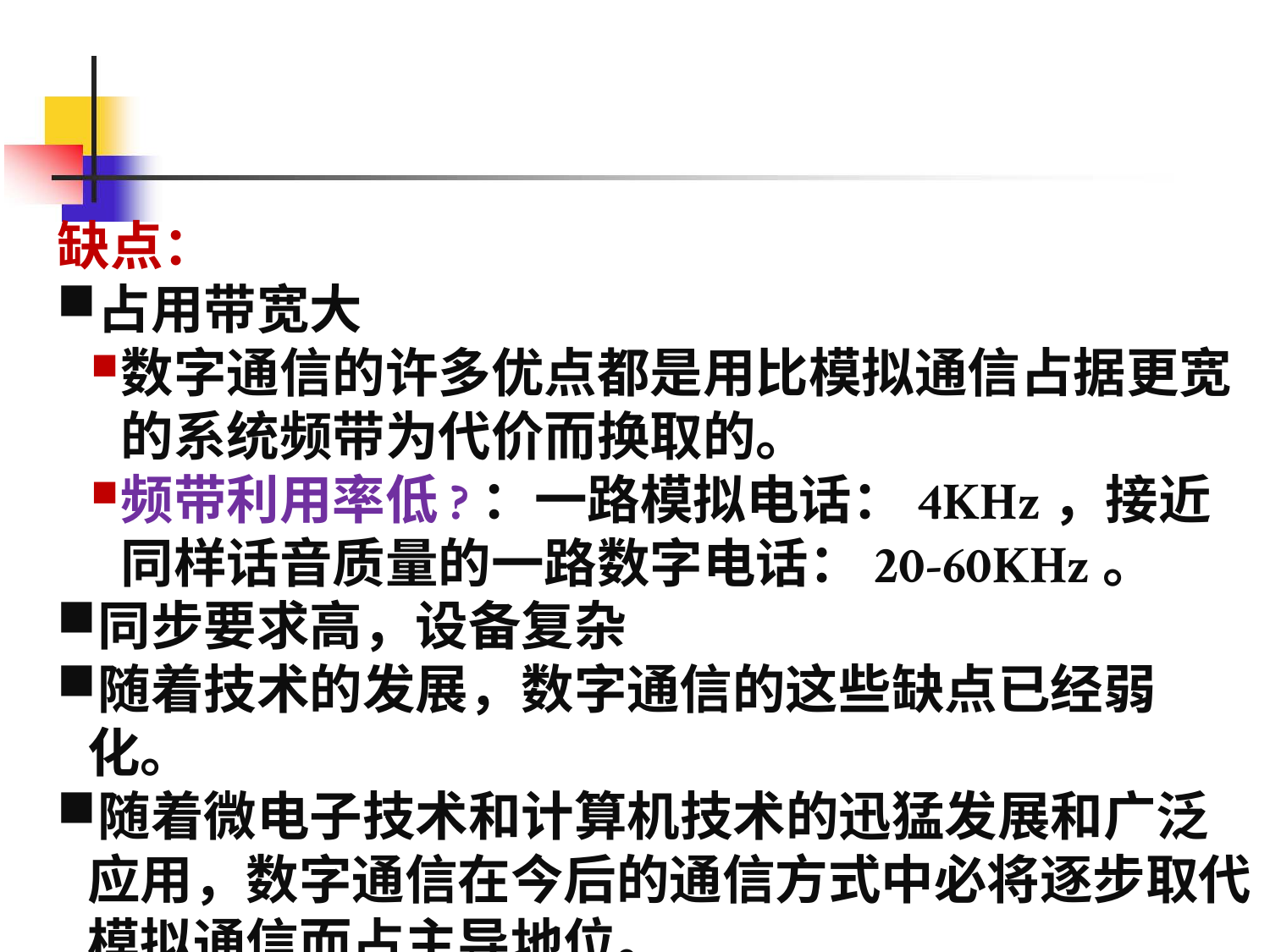

缺点：
占用带宽大
数字通信的许多优点都是用比模拟通信占据更宽的系统频带为代价而换取的。
频带利用率低?：一路模拟电话：4KHz，接近同样话音质量的一路数字电话：20-60KHz。
同步要求高，设备复杂
随着技术的发展，数字通信的这些缺点已经弱化。
随着微电子技术和计算机技术的迅猛发展和广泛应用，数字通信在今后的通信方式中必将逐步取代模拟通信而占主导地位。